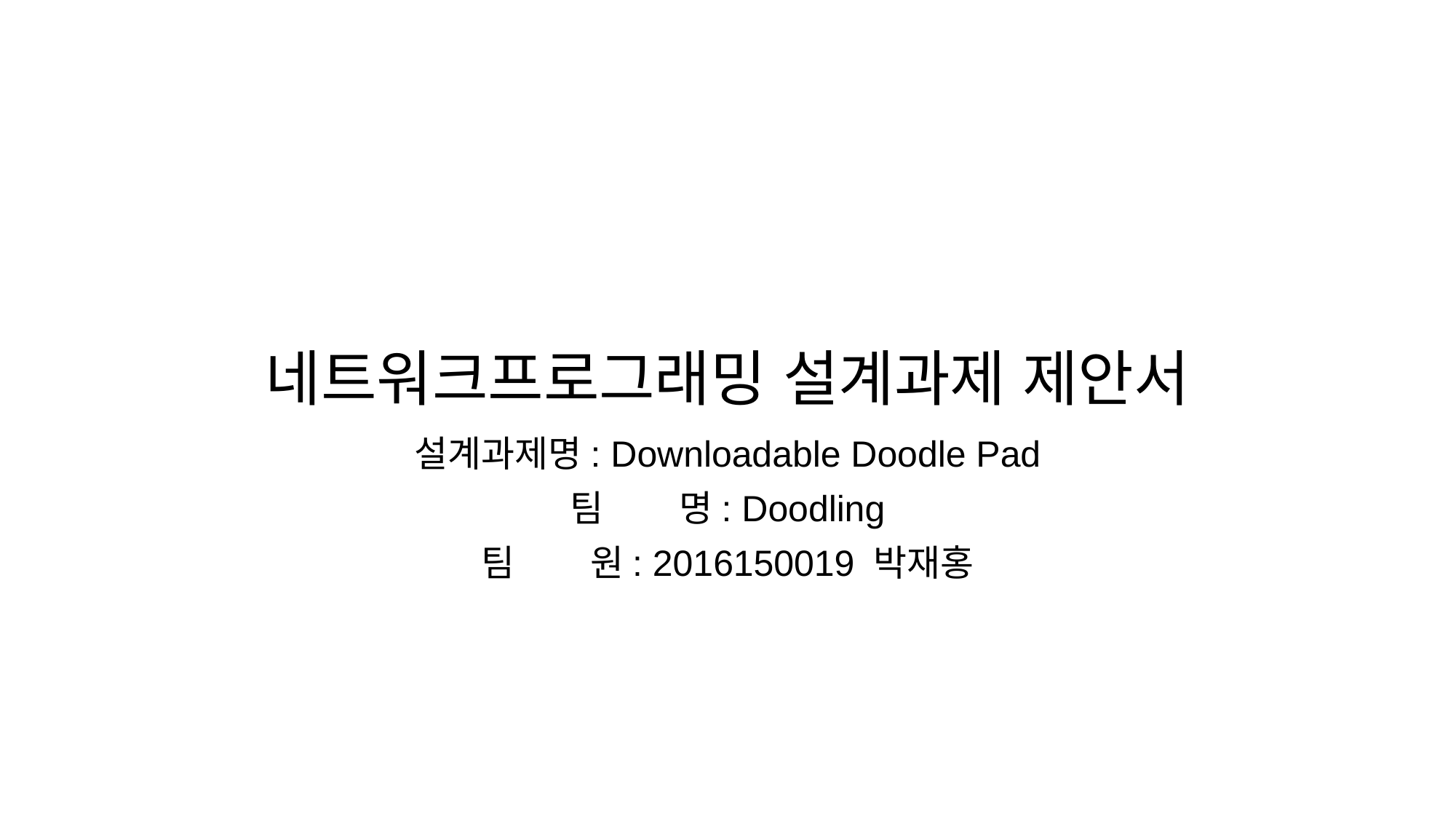

# 네트워크프로그래밍 설계과제 제안서
설계과제명: Downloadable Doodle Pad
팀	명: Doodling
팀	원: 2016150019 박재홍